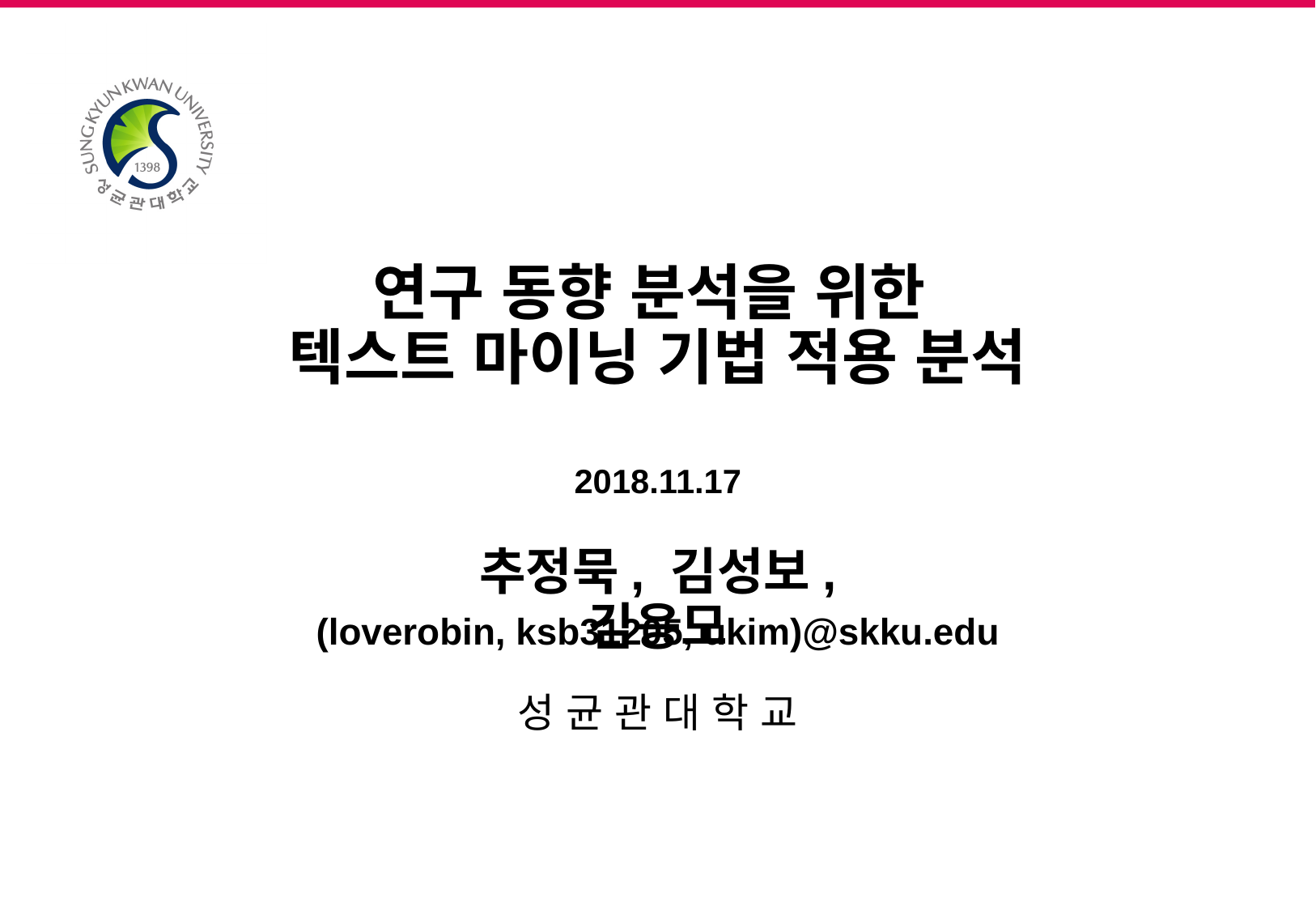

# 연구 동향 분석을 위한 텍스트 마이닝 기법 적용 분석
2018.11.17
추정묵, 김성보, 김응모
(loverobin, ksb31205, ukim)@skku.edu